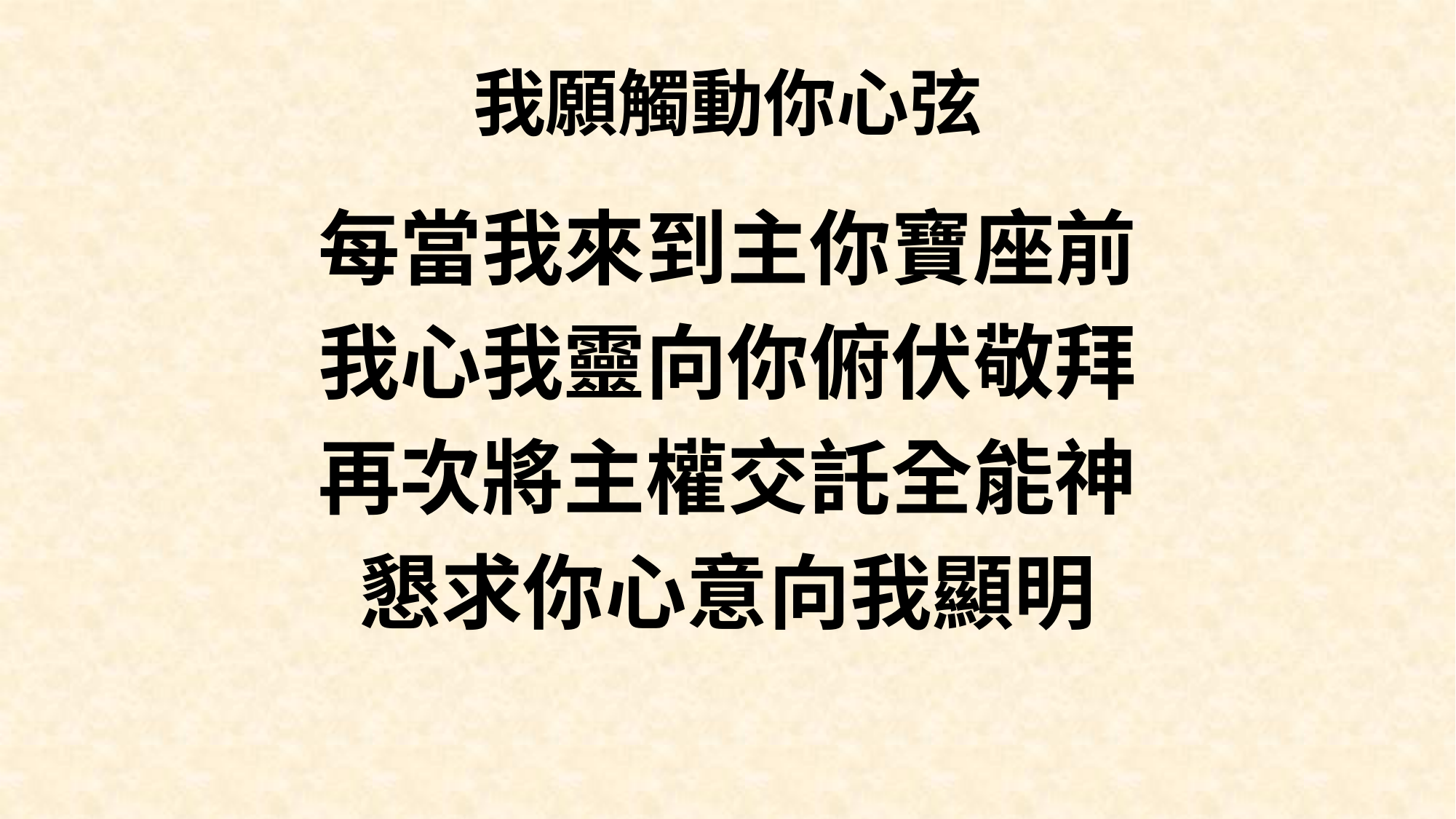

# 我願觸動你心弦
每當我來到主你寶座前
我心我靈向你俯伏敬拜
再次將主權交託全能神
懇求你心意向我顯明